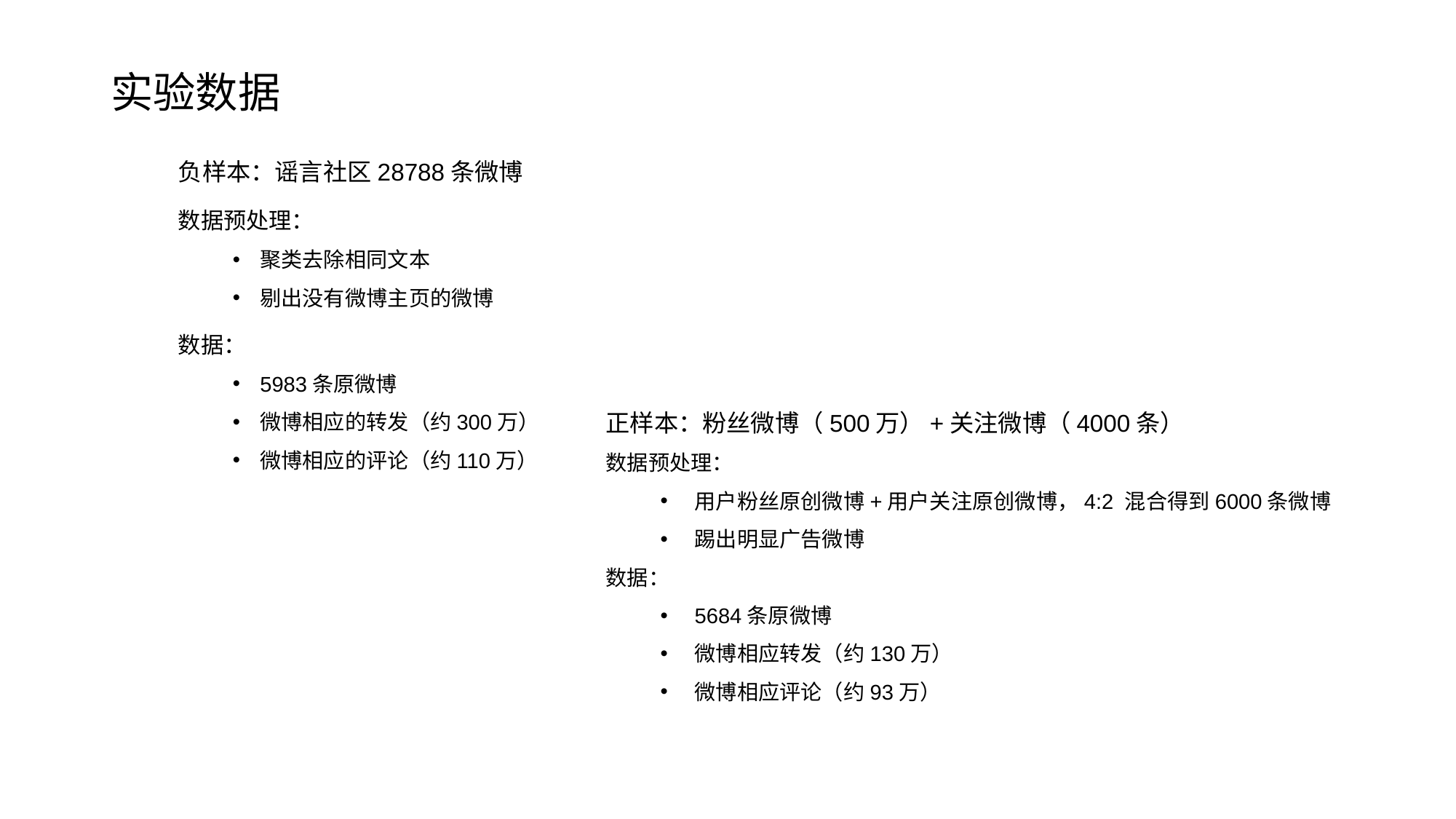

# 实验数据
负样本：谣言社区28788条微博
数据预处理：
聚类去除相同文本
剔出没有微博主页的微博
数据：
5983条原微博
微博相应的转发（约300万）
微博相应的评论（约110万）

正样本：粉丝微博（500万）+关注微博（4000条）
数据预处理：
用户粉丝原创微博+用户关注原创微博，4:2 混合得到6000条微博
踢出明显广告微博
数据：
5684条原微博
微博相应转发（约130万）
微博相应评论（约93万）